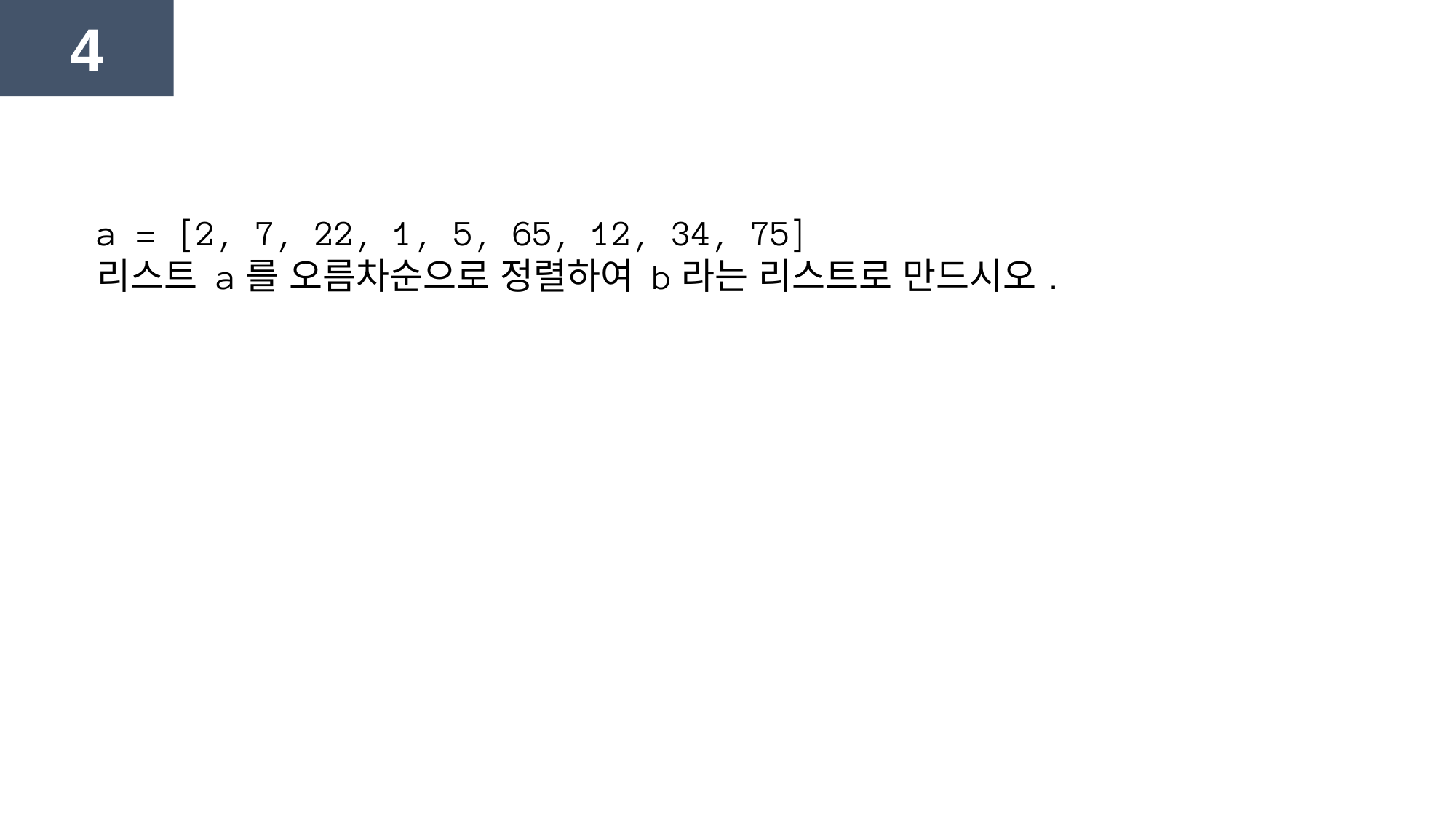

4
a = [2, 7, 22, 1, 5, 65, 12, 34, 75]
리스트 a를 오름차순으로 정렬하여 b라는 리스트로 만드시오.